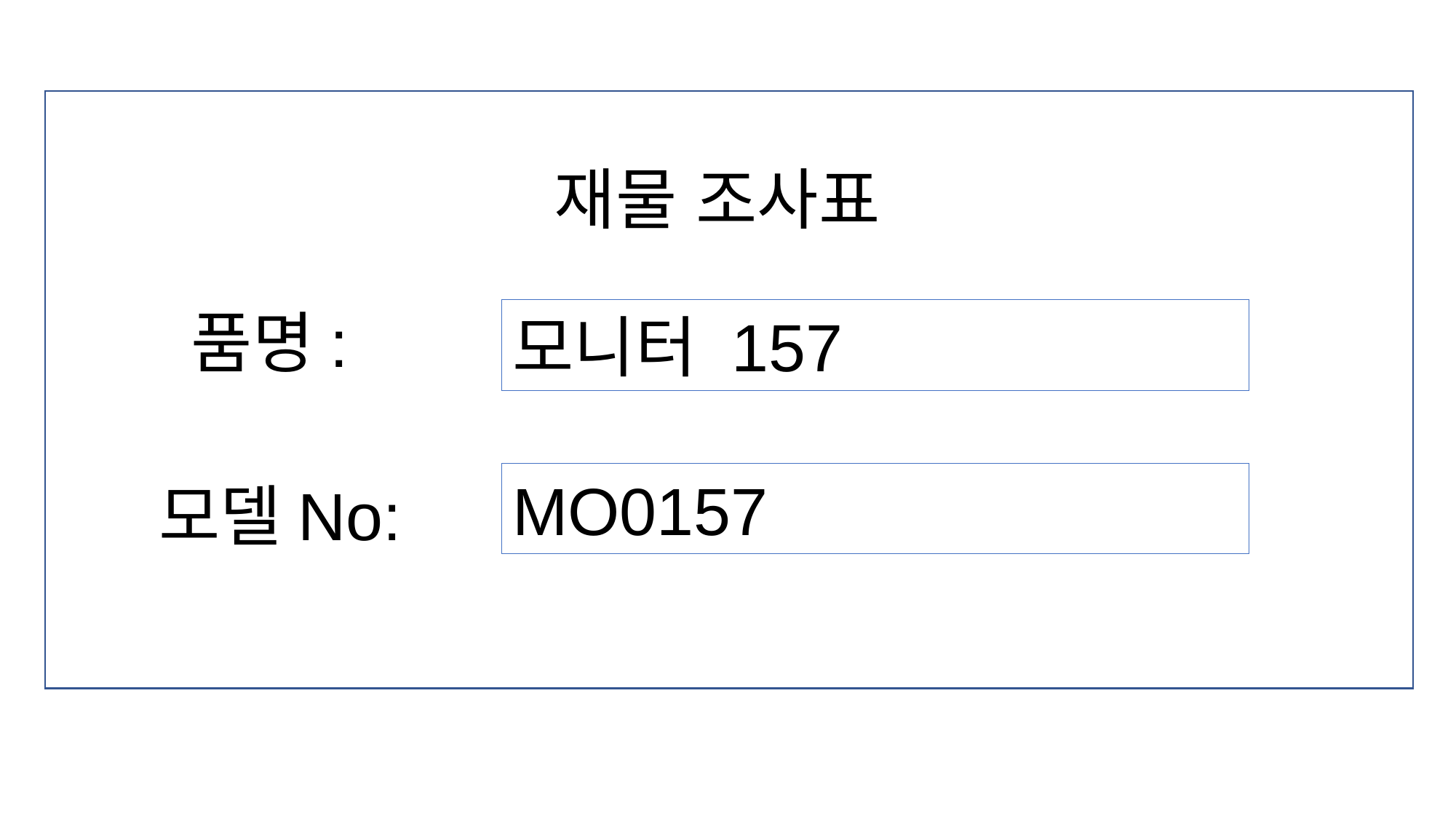

재물 조사표
품명:
모니터 157
MO0157
모델No: